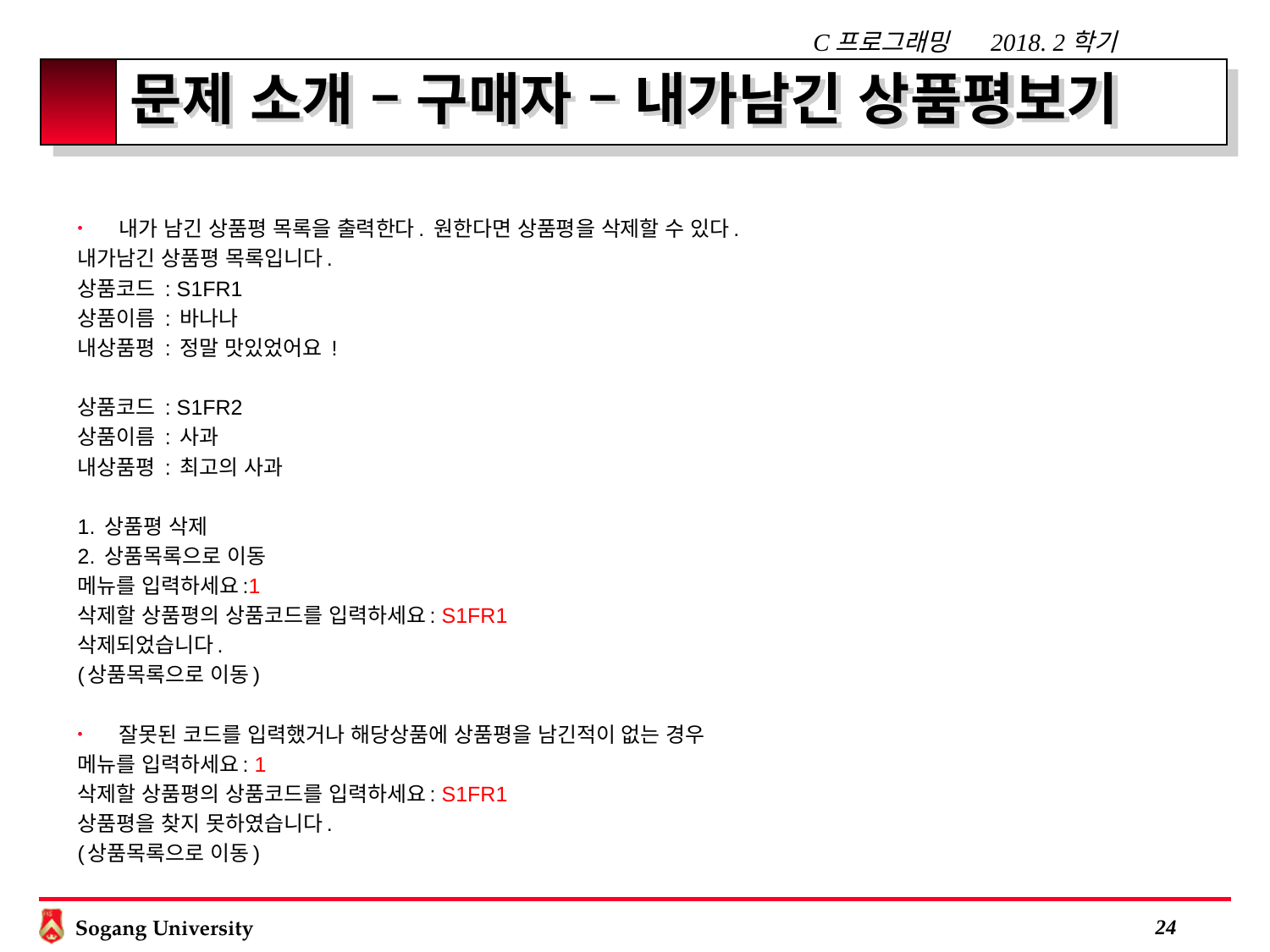

# 문제 소개 – 구매자 – 내가남긴 상품평보기
내가 남긴 상품평 목록을 출력한다. 원한다면 상품평을 삭제할 수 있다.
내가남긴 상품평 목록입니다.
상품코드 : S1FR1
상품이름 : 바나나
내상품평 : 정말 맛있었어요 !

상품코드 : S1FR2
상품이름 : 사과
내상품평 : 최고의 사과

1. 상품평 삭제
2. 상품목록으로 이동
메뉴를 입력하세요:1
삭제할 상품평의 상품코드를 입력하세요: S1FR1
삭제되었습니다.
(상품목록으로 이동)

잘못된 코드를 입력했거나 해당상품에 상품평을 남긴적이 없는 경우
메뉴를 입력하세요: 1
삭제할 상품평의 상품코드를 입력하세요: S1FR1
상품평을 찾지 못하였습니다.
(상품목록으로 이동)

 24